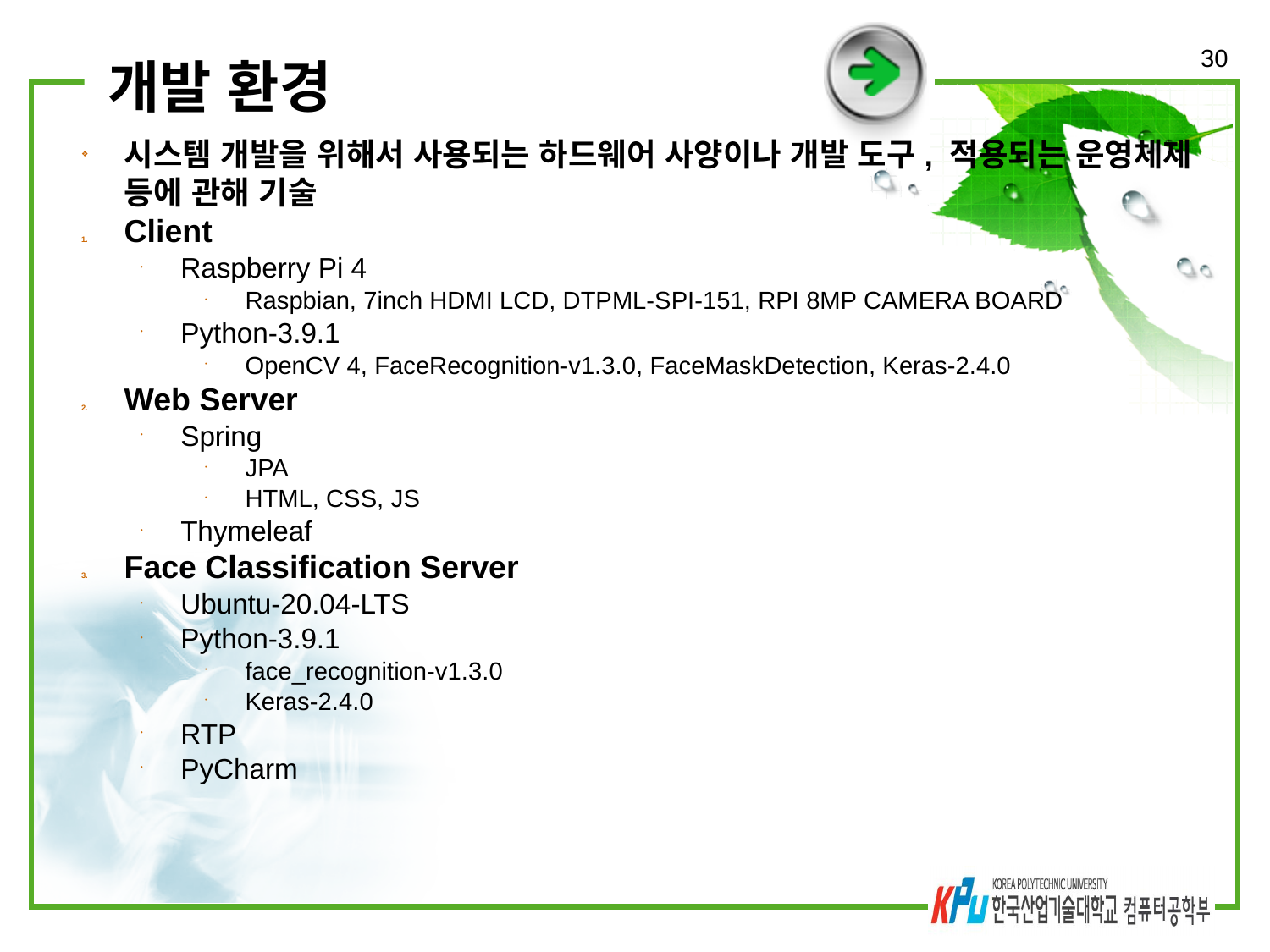

30
# 개발 환경
시스템 개발을 위해서 사용되는 하드웨어 사양이나 개발 도구, 적용되는 운영체제 등에 관해 기술
Client
Raspberry Pi 4
Raspbian, 7inch HDMI LCD, DTPML-SPI-151, RPI 8MP CAMERA BOARD
Python-3.9.1
OpenCV 4, FaceRecognition-v1.3.0, FaceMaskDetection, Keras-2.4.0
Web Server
Spring
JPA
HTML, CSS, JS
Thymeleaf
Face Classification Server
Ubuntu-20.04-LTS
Python-3.9.1
face_recognition-v1.3.0
Keras-2.4.0
RTP
PyCharm